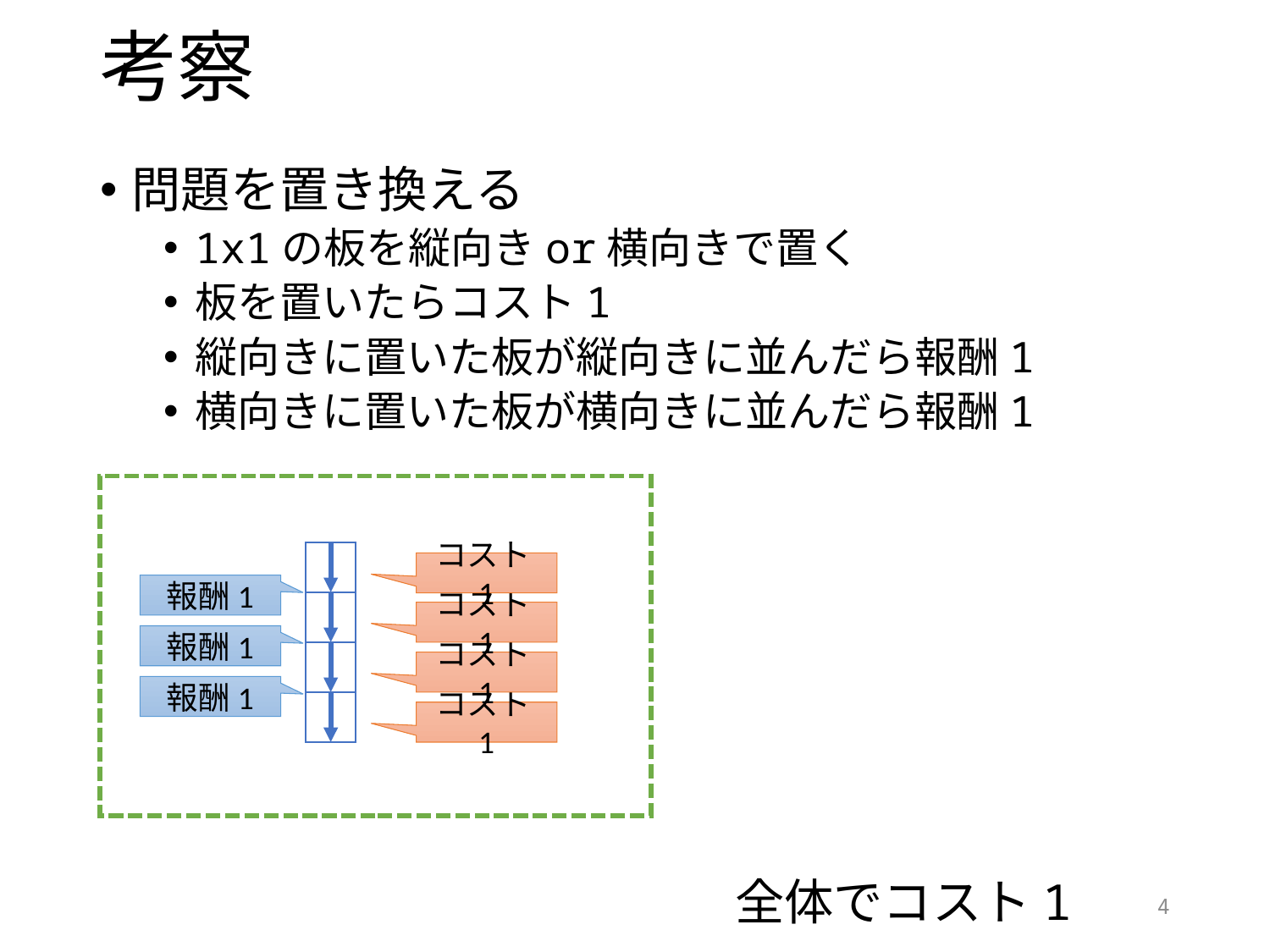

# 考察
問題を置き換える
1x1の板を縦向きor横向きで置く
板を置いたらコスト1
縦向きに置いた板が縦向きに並んだら報酬1
横向きに置いた板が横向きに並んだら報酬1

					全体でコスト1

コスト1
報酬1

コスト1
報酬1

コスト1
報酬1

コスト1

4